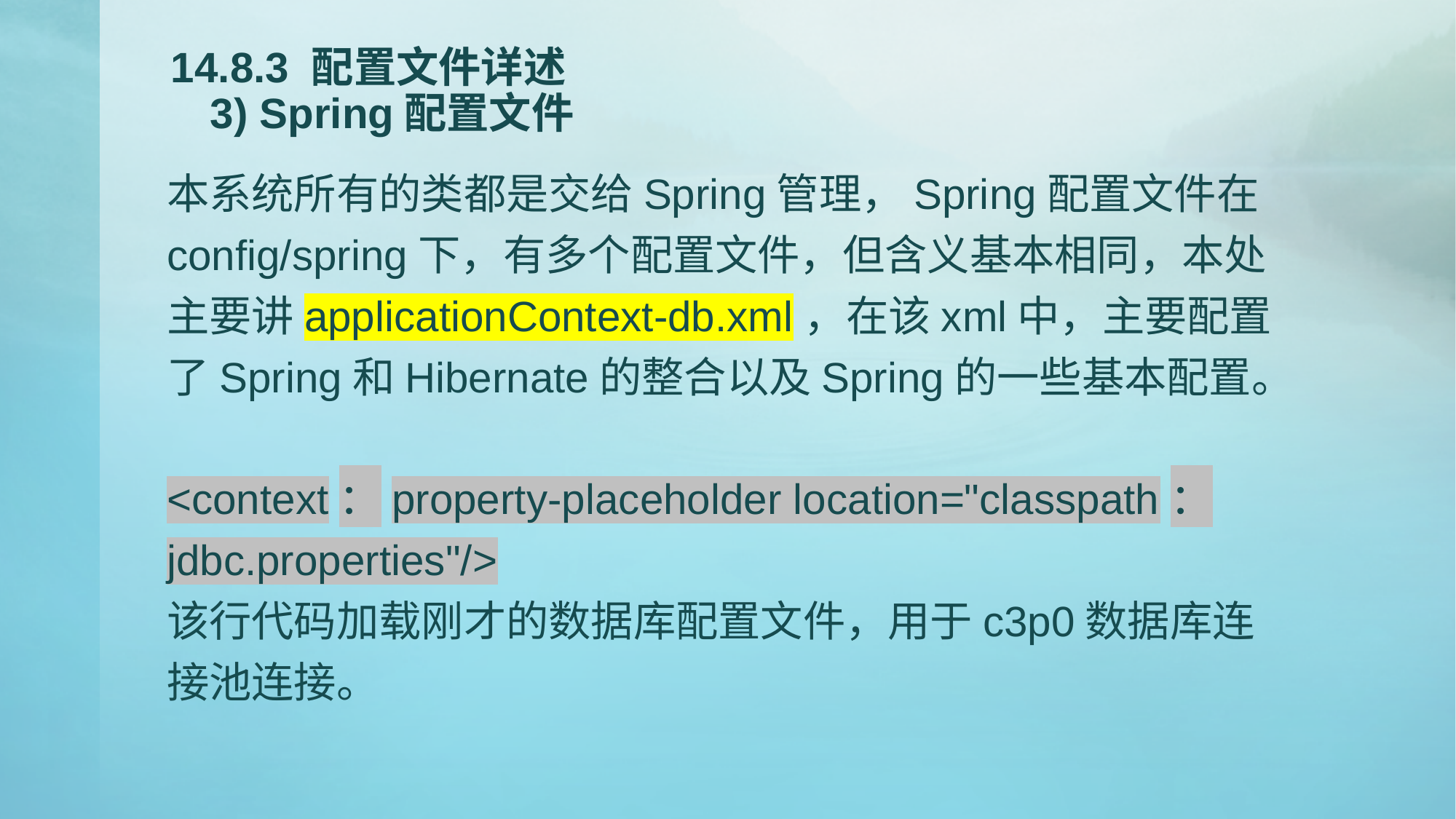

# 14.8.3 配置文件详述 3) Spring配置文件
本系统所有的类都是交给Spring管理，Spring配置文件在config/spring下，有多个配置文件，但含义基本相同，本处主要讲applicationContext-db.xml，在该xml中，主要配置了Spring和Hibernate的整合以及Spring的一些基本配置。

<context：property-placeholder location="classpath：jdbc.properties"/>
该行代码加载刚才的数据库配置文件，用于c3p0数据库连接池连接。